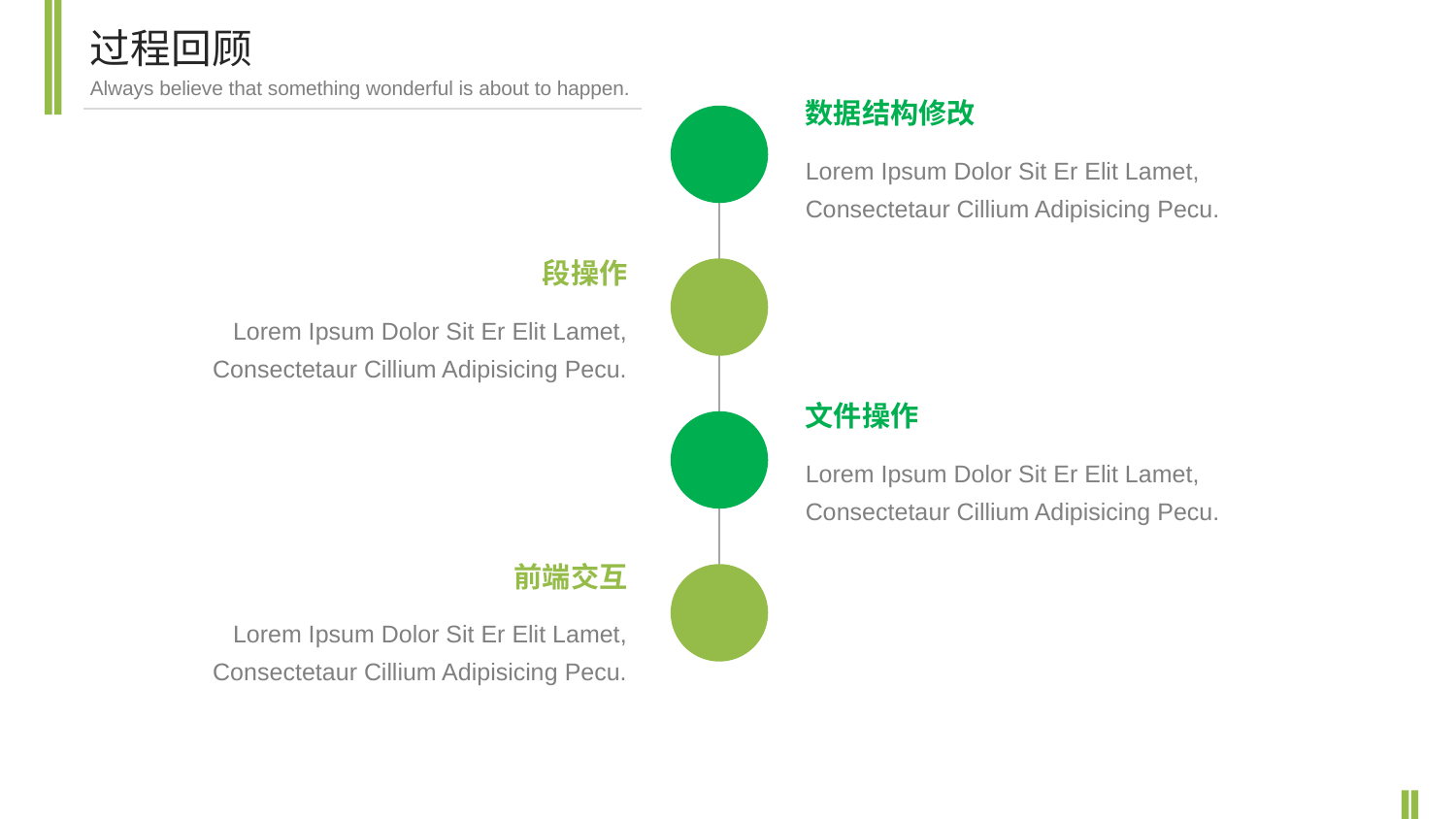

过程回顾
Always believe that something wonderful is about to happen.
数据结构修改

Lorem Ipsum Dolor Sit Er Elit Lamet, Consectetaur Cillium Adipisicing Pecu.
段操作

Lorem Ipsum Dolor Sit Er Elit Lamet, Consectetaur Cillium Adipisicing Pecu.
文件操作

Lorem Ipsum Dolor Sit Er Elit Lamet, Consectetaur Cillium Adipisicing Pecu.
前端交互

Lorem Ipsum Dolor Sit Er Elit Lamet, Consectetaur Cillium Adipisicing Pecu.